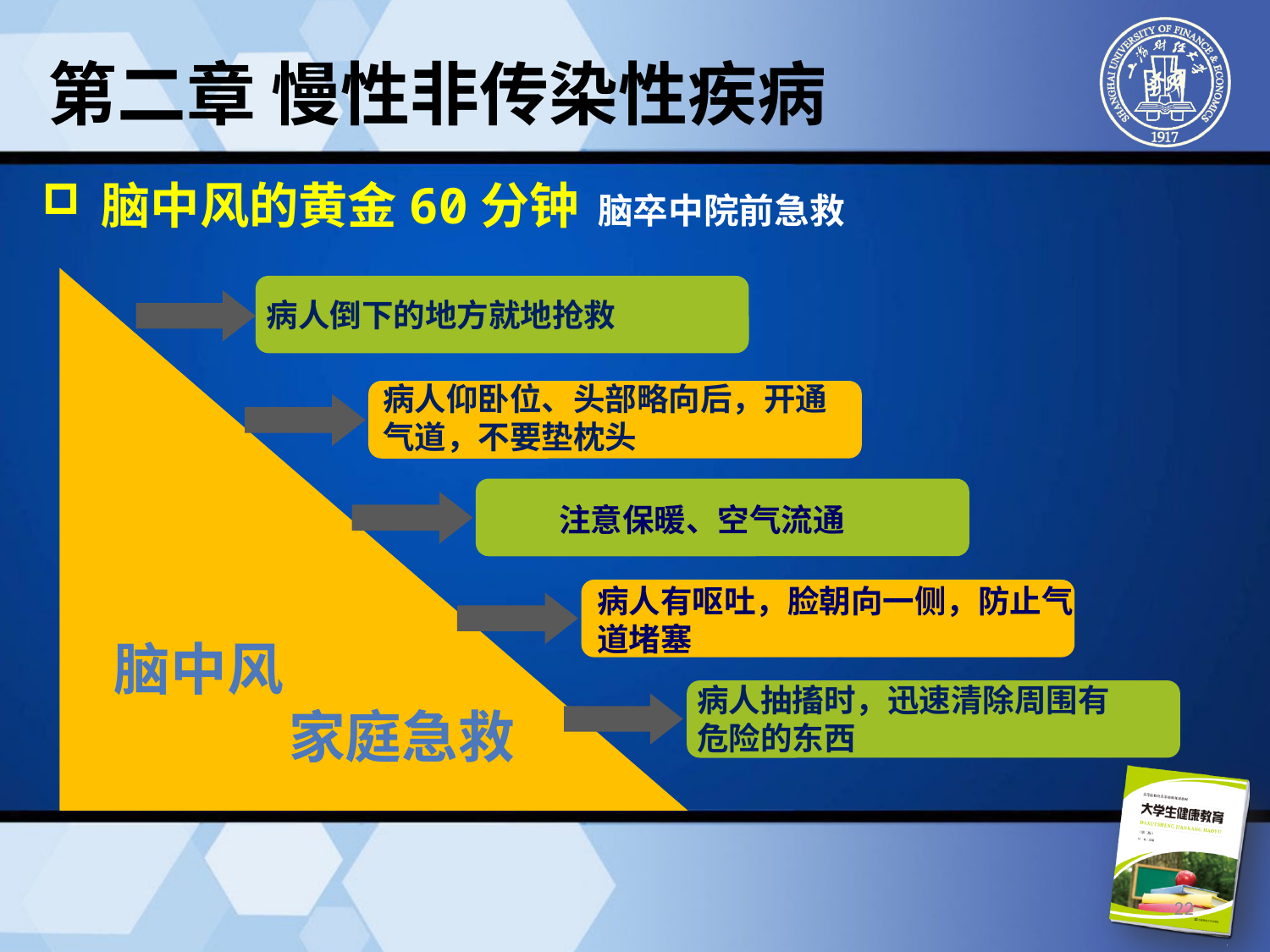

第二章 慢性非传染性疾病

 脑中风的黄金60分钟  脑卒中院前急救

病人倒下的地方就地抢救

病人仰卧位、头部略向后，开通气道，不要垫枕头

注意保暖、空气流通
病人有呕吐，脸朝向一侧，防止气道堵塞

 脑中风
    家庭急救

病人抽搐时，迅速清除周围有
危险的东西
22